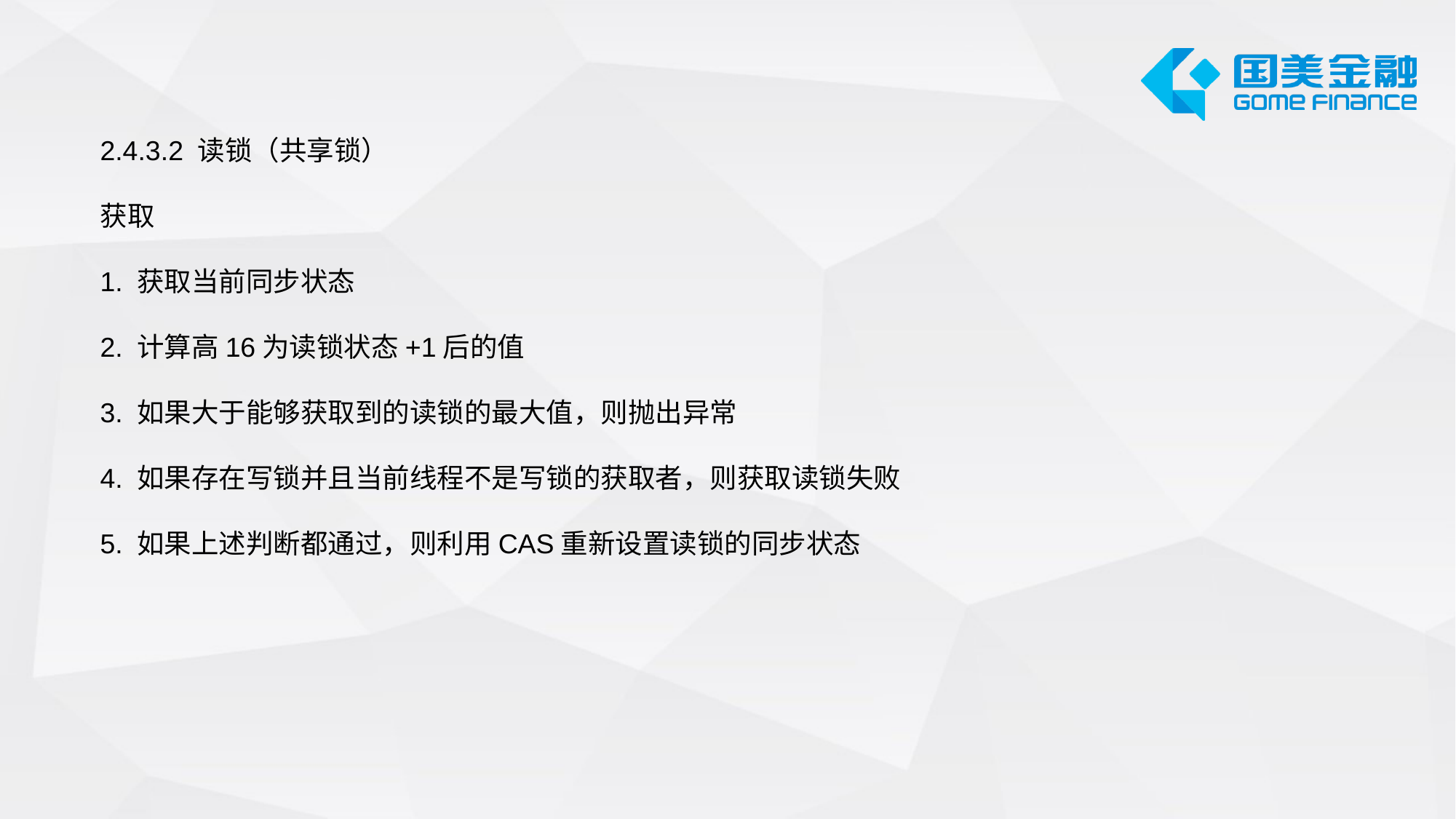

2.4.3.2 读锁（共享锁）

获取

1. 获取当前同步状态

2. 计算高16为读锁状态+1后的值

3. 如果大于能够获取到的读锁的最大值，则抛出异常

4. 如果存在写锁并且当前线程不是写锁的获取者，则获取读锁失败

5. 如果上述判断都通过，则利用CAS重新设置读锁的同步状态